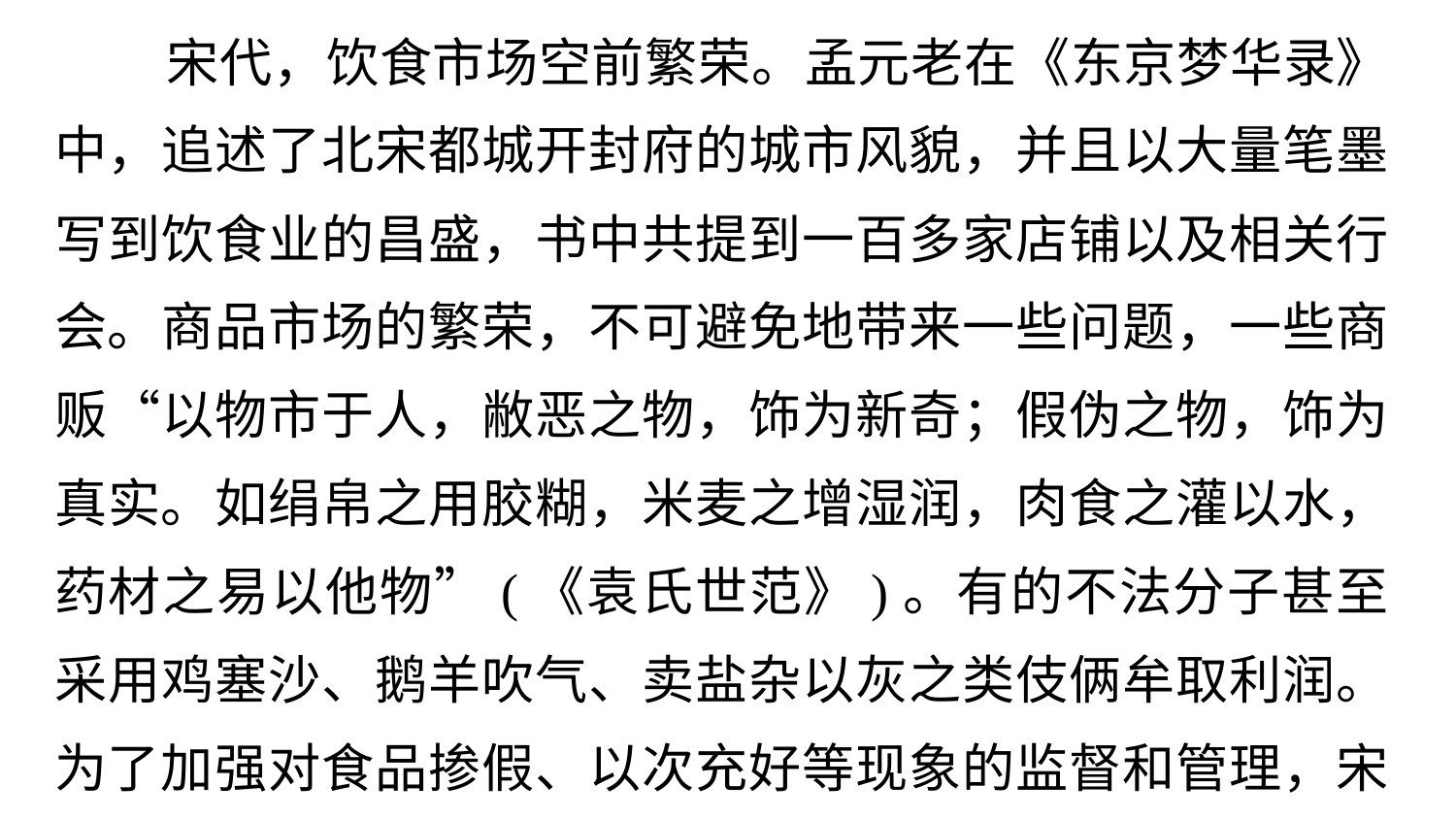

宋代，饮食市场空前繁荣。孟元老在《东京梦华录》中，追述了北宋都城开封府的城市风貌，并且以大量笔墨写到饮食业的昌盛，书中共提到一百多家店铺以及相关行会。商品市场的繁荣，不可避免地带来一些问题，一些商贩“以物市于人，敝恶之物，饰为新奇；假伪之物，饰为真实。如绢帛之用胶糊，米麦之增湿润，肉食之灌以水，药材之易以他物”(《袁氏世范》)。有的不法分子甚至采用鸡塞沙、鹅羊吹气、卖盐杂以灰之类伎俩牟取利润。为了加强对食品掺假、以次充好等现象的监督和管理，宋代